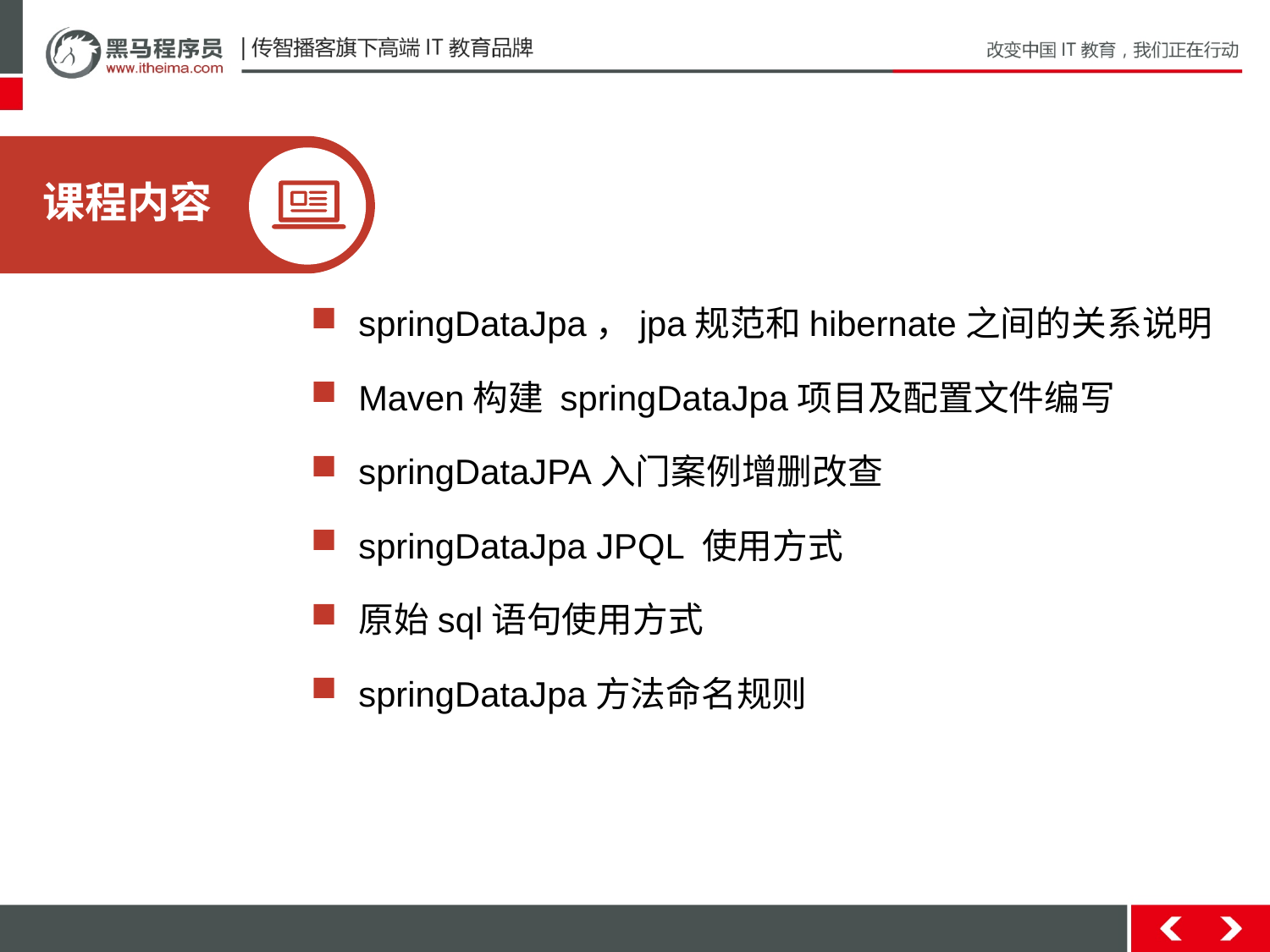

课程内容

springDataJpa，jpa规范和hibernate之间的关系说明
Maven构建 springDataJpa项目及配置文件编写
springDataJPA入门案例增删改查
springDataJpa JPQL 使用方式
原始sql语句使用方式
springDataJpa方法命名规则